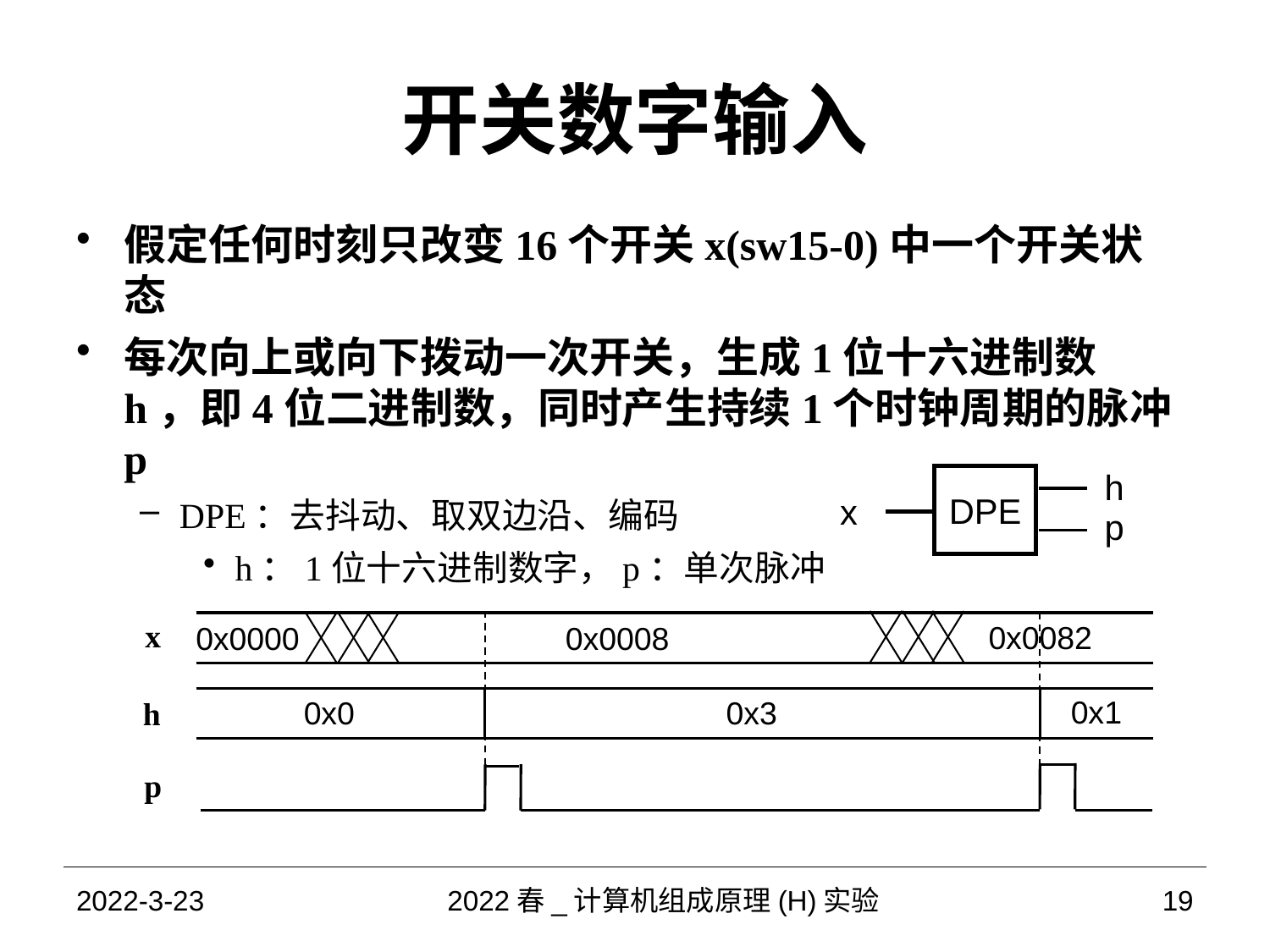

# 开关数字输入
假定任何时刻只改变16个开关x(sw15-0)中一个开关状态
每次向上或向下拨动一次开关，生成1位十六进制数h，即4位二进制数，同时产生持续1个时钟周期的脉冲p
DPE：去抖动、取双边沿、编码
h：1位十六进制数字，p：单次脉冲

h
DPE
x
p
x
0x0082
0x0000
0x0008
h
0x1
0x0
0x3
p
2022-3-23
2022春_计算机组成原理(H)实验
19